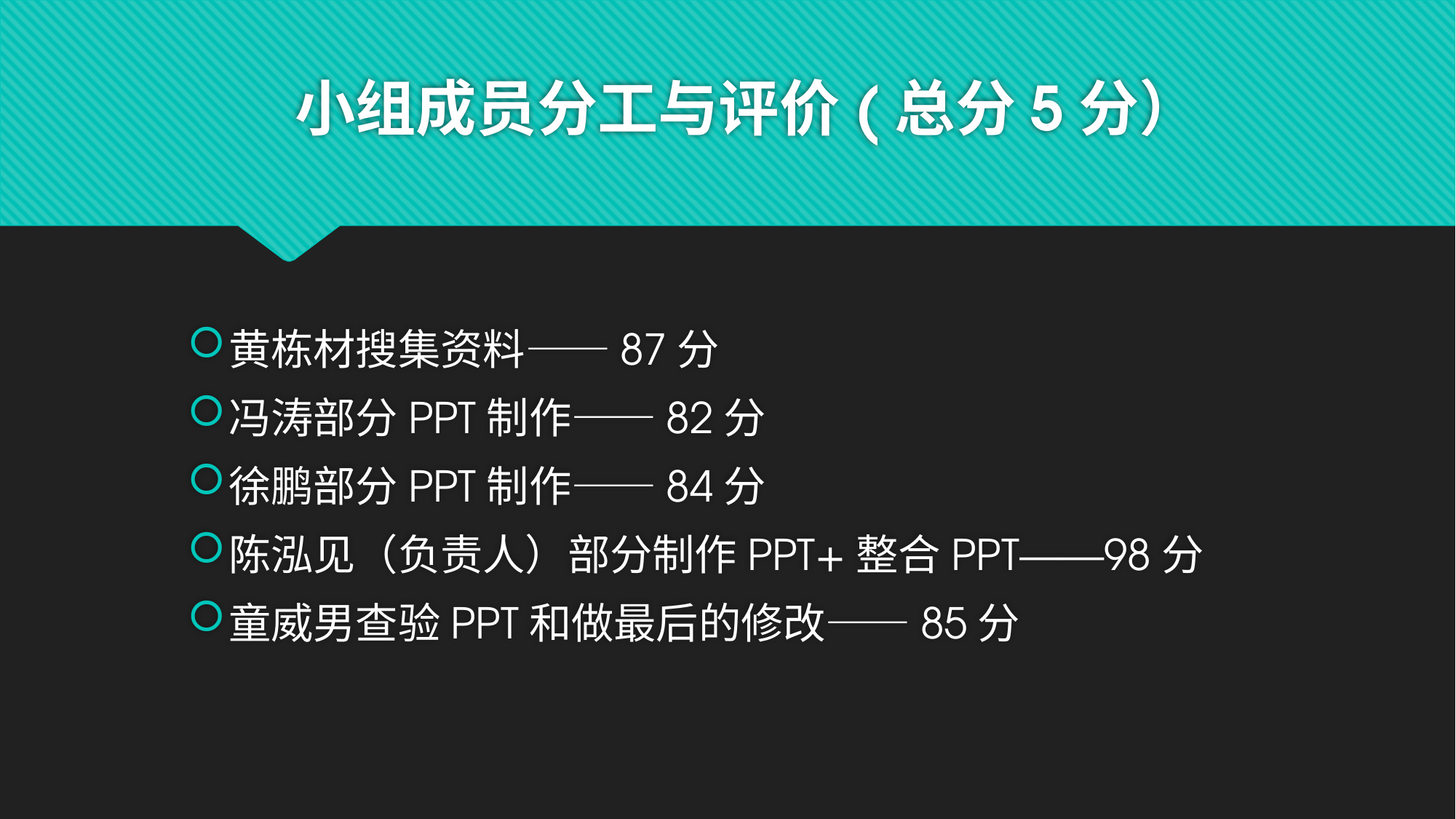

# 小组成员分工与评价(总分5分）
黄栋材搜集资料——87分
冯涛部分PPT制作——82分
徐鹏部分PPT制作——84分
陈泓见（负责人）部分制作PPT+整合PPT——98分
童威男查验PPT和做最后的修改——85分